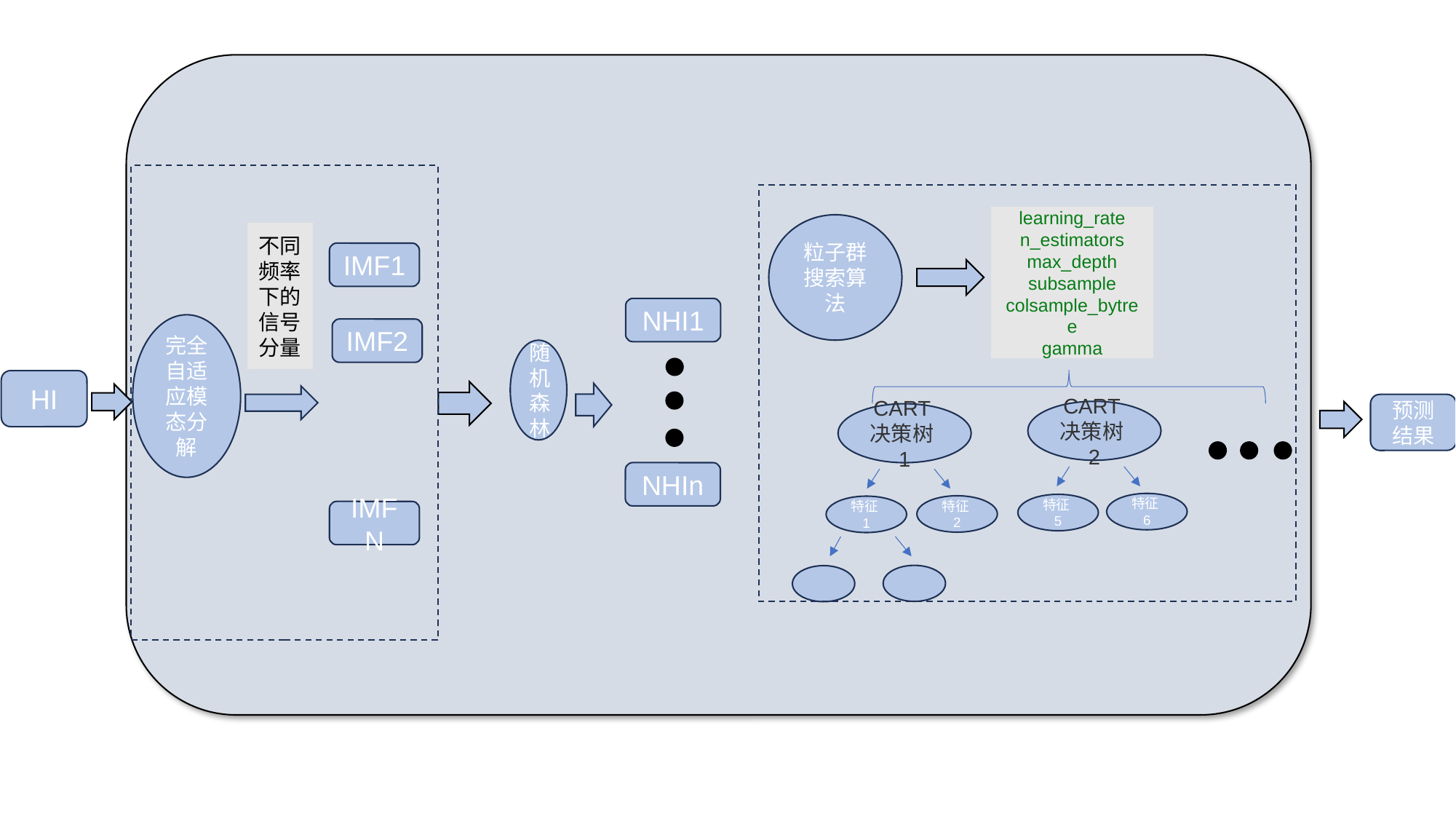

learning_rate n_estimators
max_depth
subsample
colsample_bytree
gamma
粒子群搜索算法
不同频率下的信号分量
IMF1

NHI1
完全自适应模态分解
IMF2
随机森林

HI

预测结果
CART决策树2

CART决策树1

NHIn
特征6
特征5
特征2
特征1
IMFN